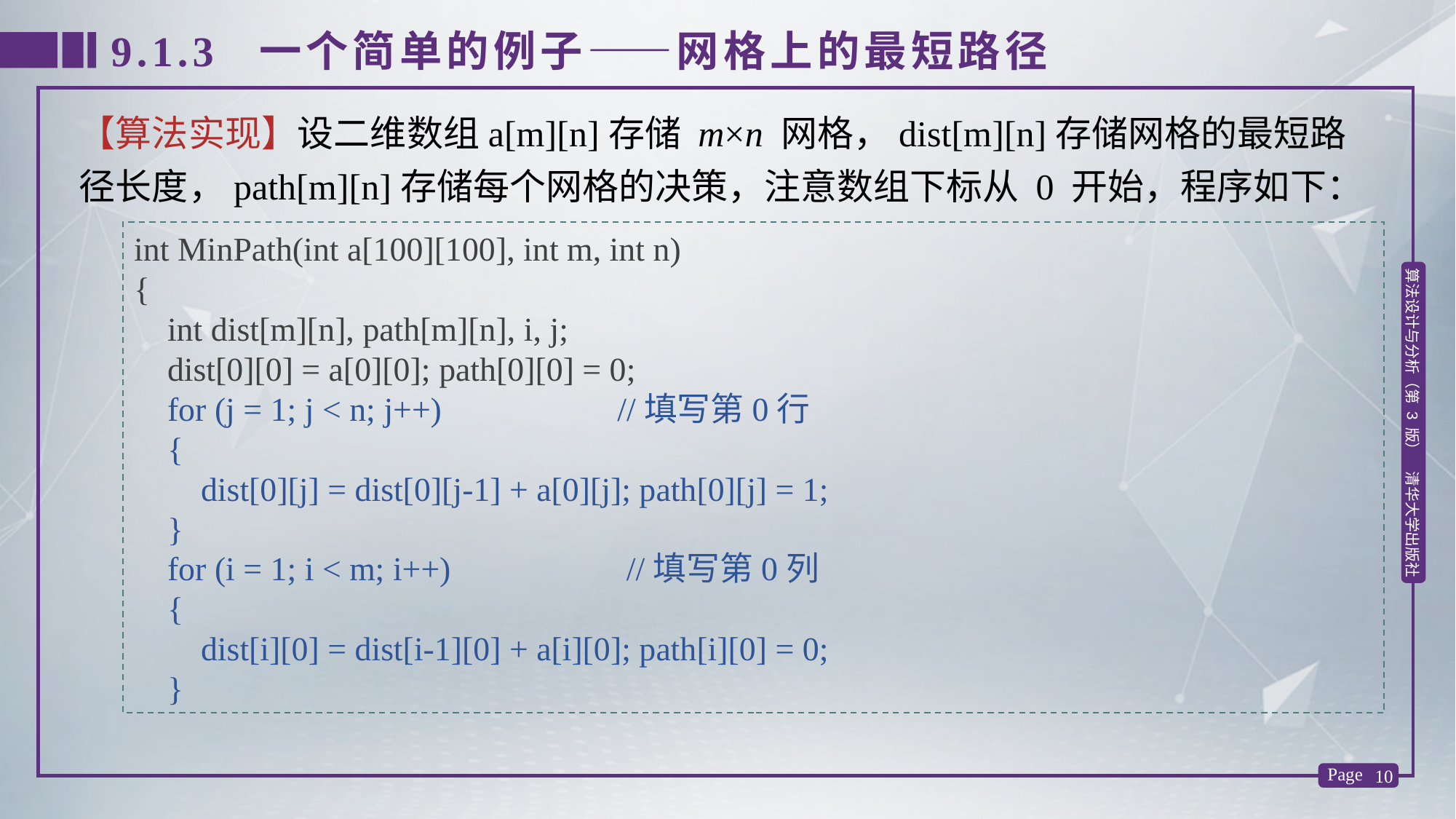

9.1.3  一个简单的例子——网格上的最短路径
【算法实现】设二维数组a[m][n]存储 m×n 网格，dist[m][n]存储网格的最短路径长度，path[m][n]存储每个网格的决策，注意数组下标从 0 开始，程序如下：
int MinPath(int a[100][100], int m, int n)
{
    int dist[m][n], path[m][n], i, j;
    dist[0][0] = a[0][0]; path[0][0] = 0;
    for (j = 1; j < n; j++)                     //填写第0行
    {
        dist[0][j] = dist[0][j-1] + a[0][j]; path[0][j] = 1;
    }
    for (i = 1; i < m; i++)                     //填写第0列
    {
        dist[i][0] = dist[i-1][0] + a[i][0]; path[i][0] = 0;
    }